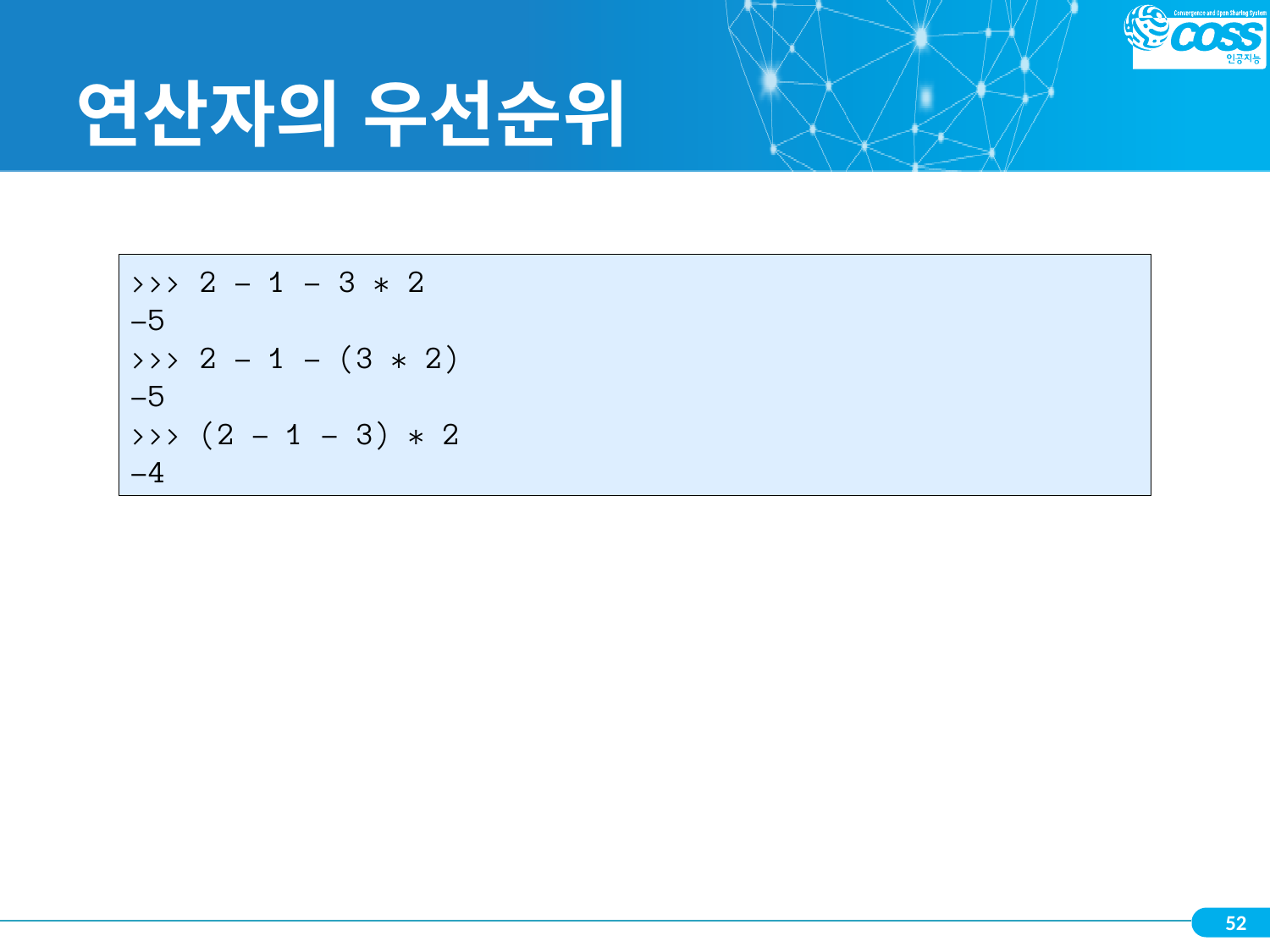

# 연산자의 우선순위

>>> 2 - 1 - 3 * 2
-5
>>> 2 - 1 - (3 * 2)
-5
>>> (2 - 1 - 3) * 2
-4